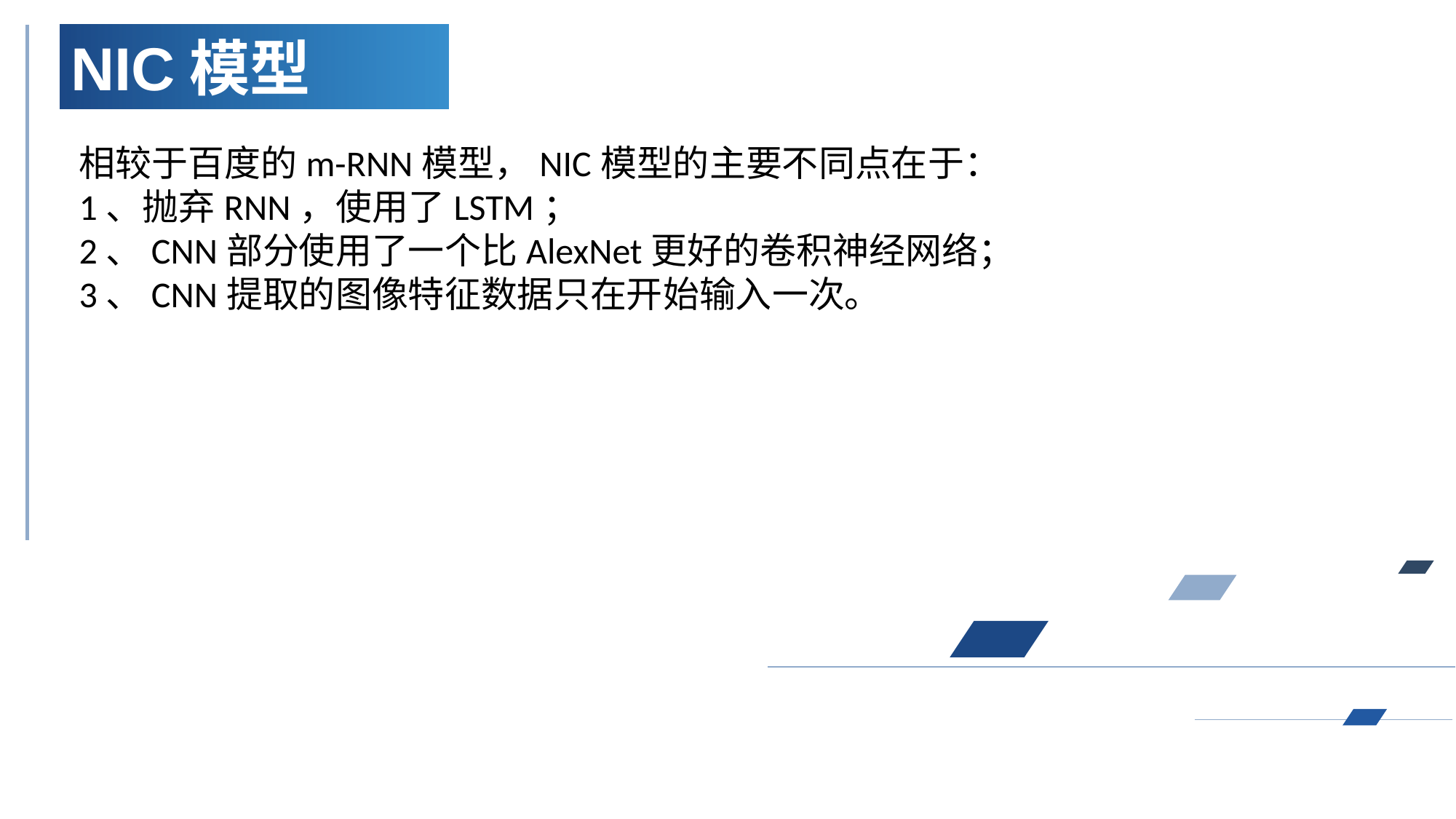

NIC模型
相较于百度的m-RNN模型，NIC模型的主要不同点在于：
1、抛弃RNN，使用了LSTM；
2、CNN部分使用了一个比AlexNet更好的卷积神经网络；
3、CNN提取的图像特征数据只在开始输入一次。